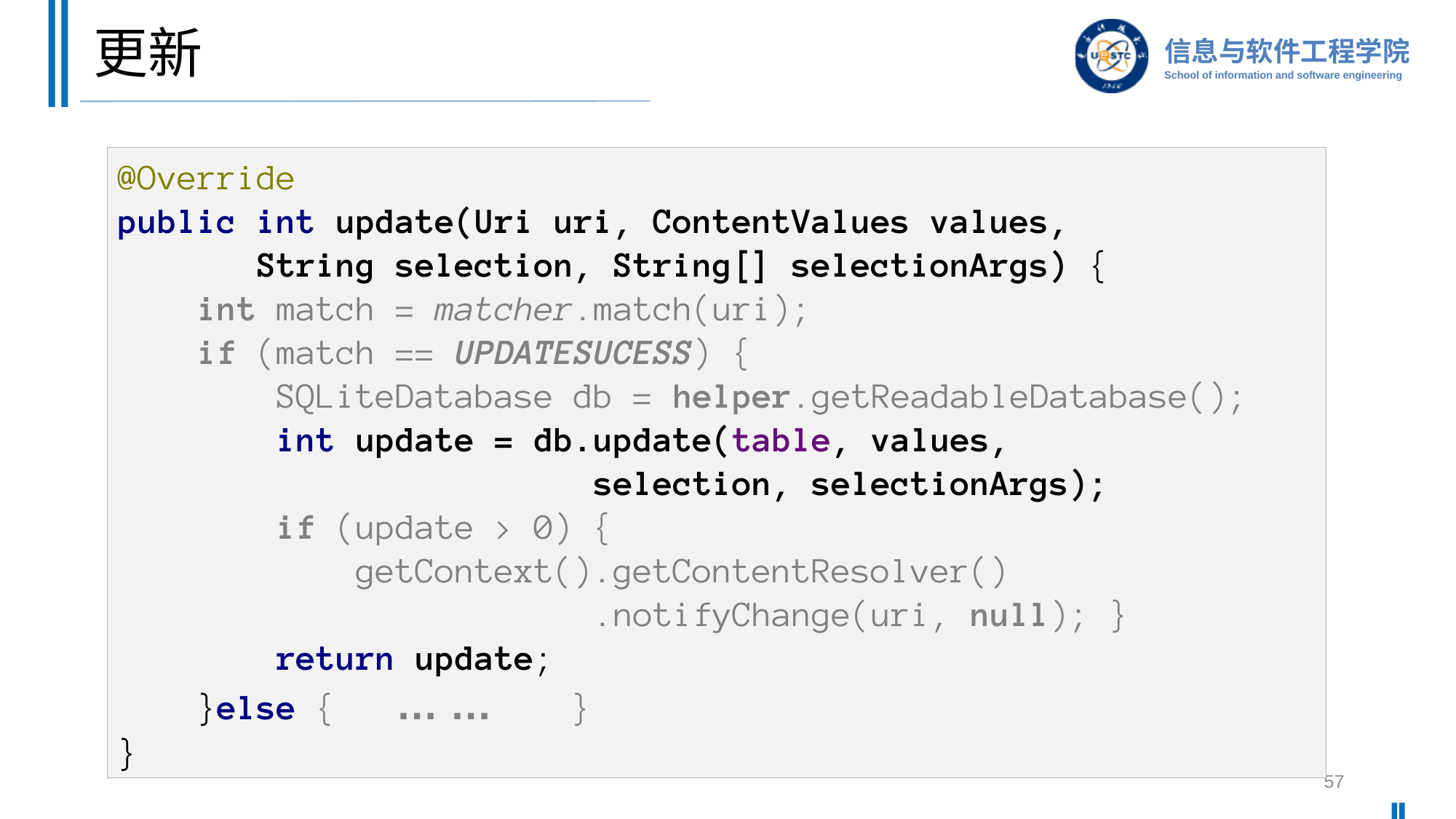

# 更新
@Override
public int update(Uri uri, ContentValues values,
       String selection, String[] selectionArgs) {
    int match = matcher.match(uri);
    if (match == UPDATESUCESS) {
        SQLiteDatabase db = helper.getReadableDatabase();
        int update = db.update(table, values,
                        selection, selectionArgs);
        if (update > 0) {
            getContext().getContentResolver()
                        .notifyChange(uri, null); }
        return update;
    }else {   … …    }
}
57